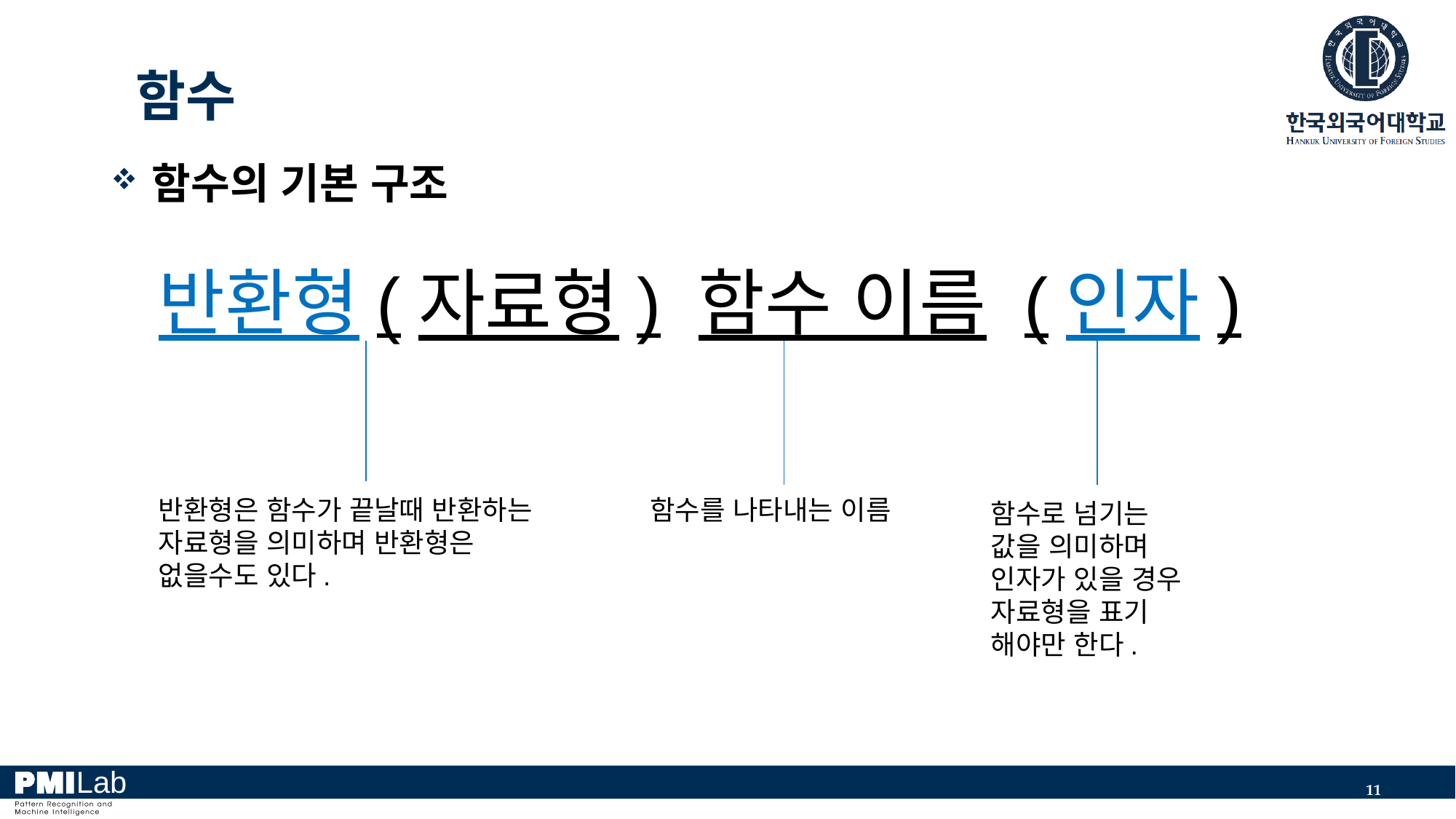

# 함수
함수의 기본 구조

반환형(자료형) 함수 이름 (인자)
반환형은 함수가 끝날때 반환하는
자료형을 의미하며 반환형은
없을수도 있다.
함수를 나타내는 이름
함수로 넘기는
값을 의미하며
인자가 있을 경우
자료형을 표기
해야만 한다.
11